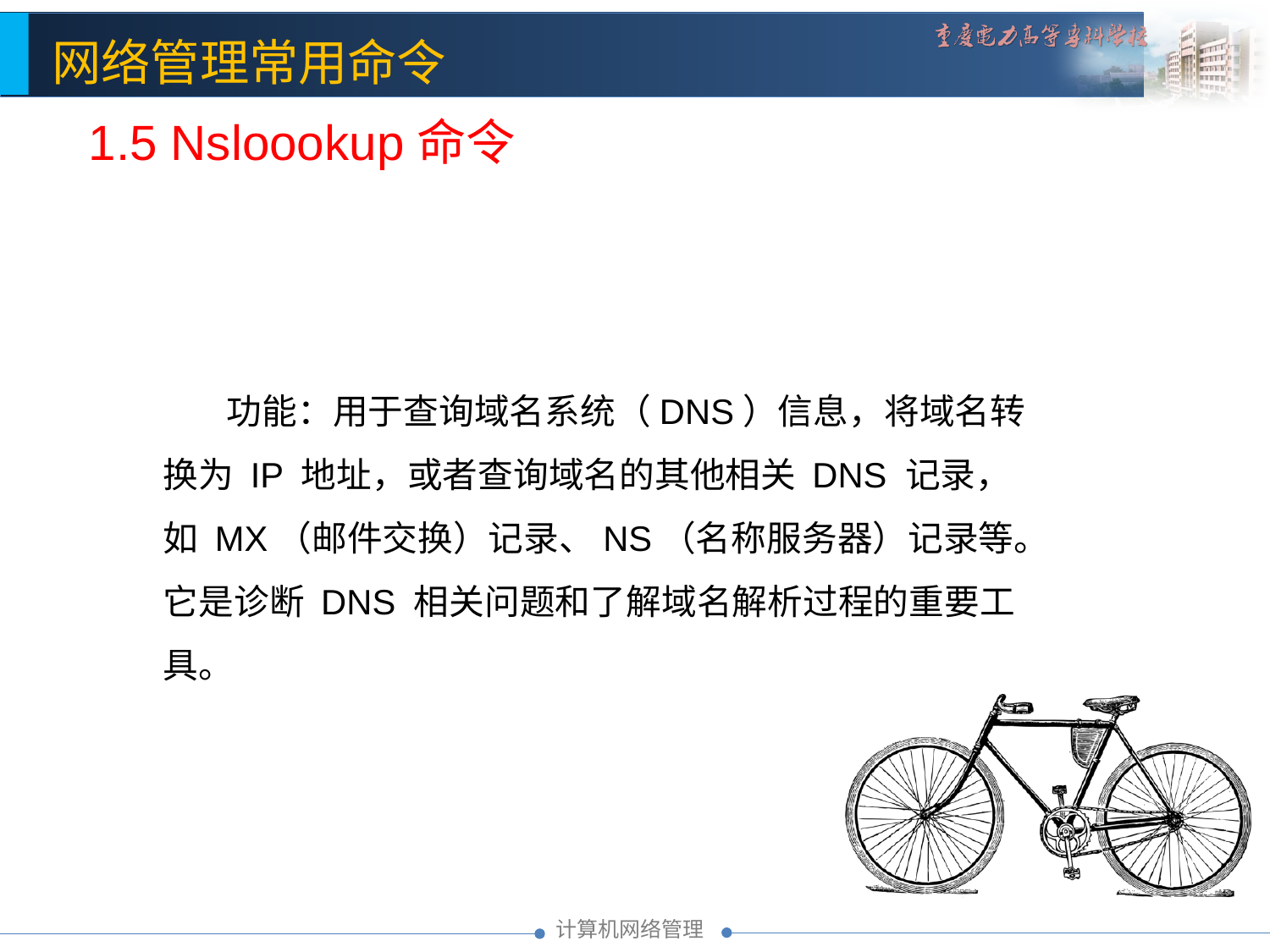

1.5 Nsloookup命令
功能：用于查询域名系统（DNS）信息，将域名转换为 IP 地址，或者查询域名的其他相关 DNS 记录，如 MX（邮件交换）记录、NS（名称服务器）记录等。它是诊断 DNS 相关问题和了解域名解析过程的重要工具。